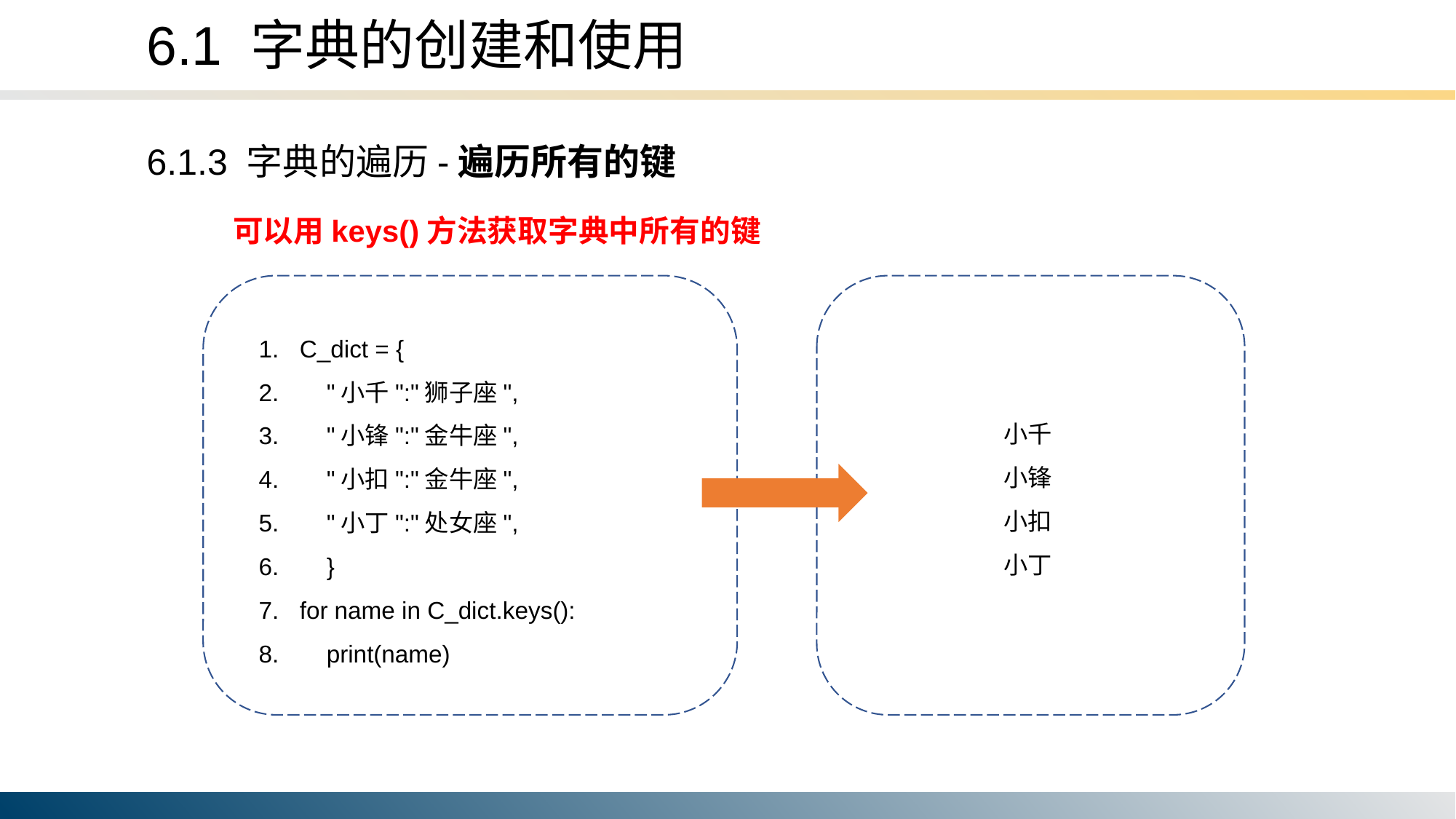

6.1 字典的创建和使用
6.1.3 字典的遍历-遍历所有的键
可以用keys()方法获取字典中所有的键

C_dict = {
    "小千":"狮子座",
    "小锋":"金牛座",
    "小扣":"金牛座",
    "小丁":"处女座",
    }
for name in C_dict.keys():
    print(name)
小千
小锋
小扣
小丁